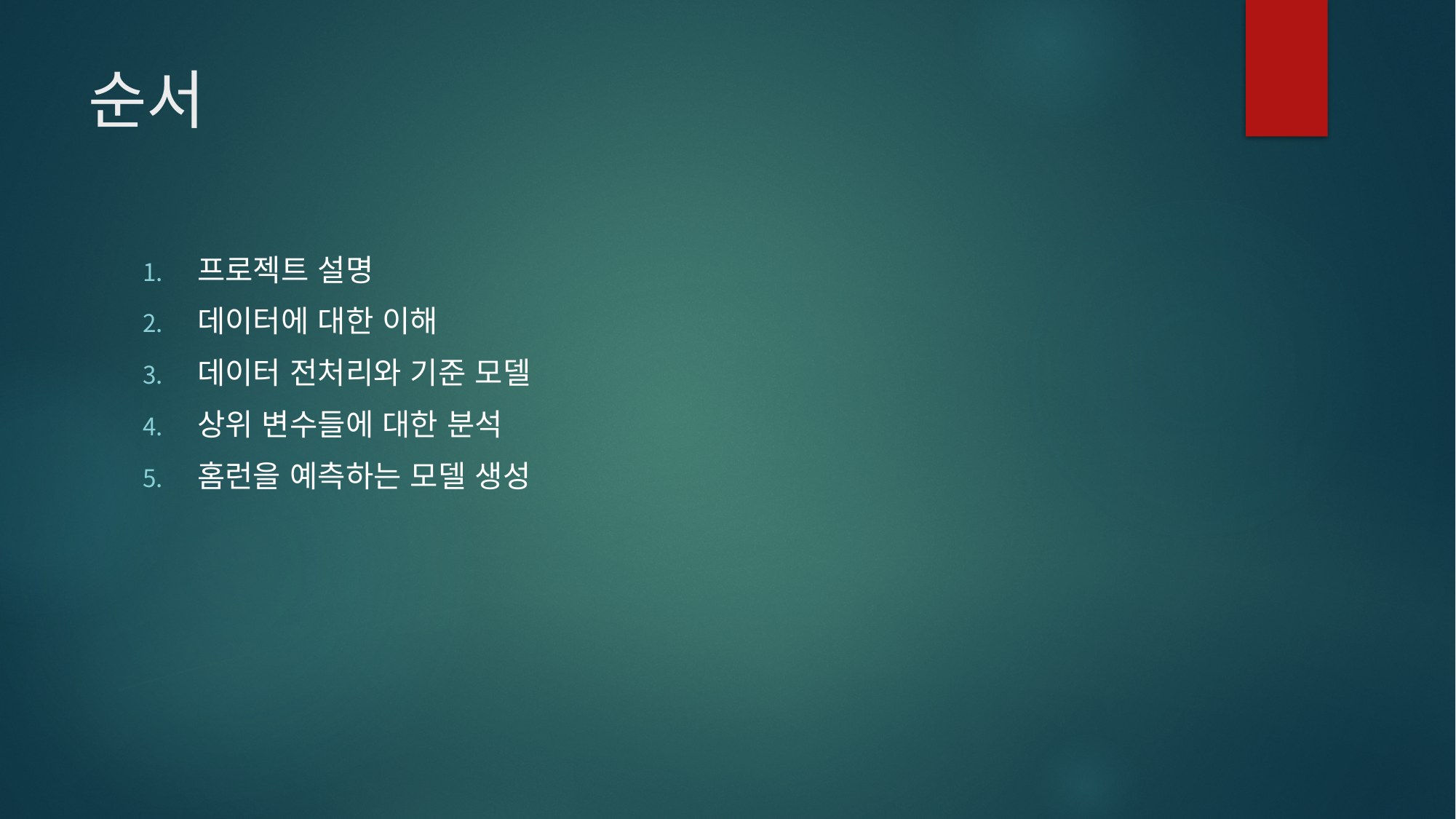

# 순서
프로젝트 설명
데이터에 대한 이해
데이터 전처리와 기준 모델
상위 변수들에 대한 분석
홈런을 예측하는 모델 생성